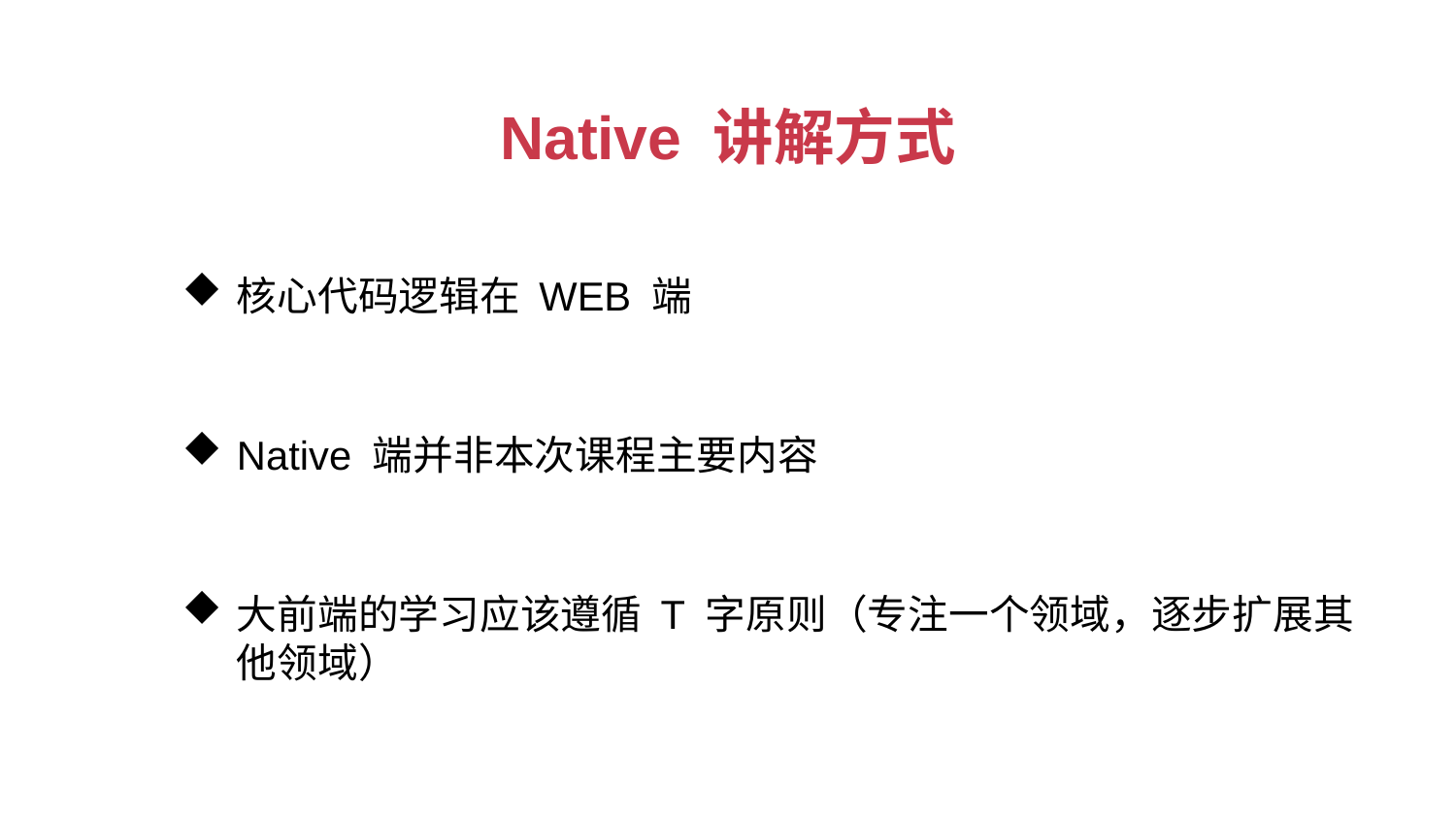

Native 讲解方式
核心代码逻辑在 WEB 端
Native 端并非本次课程主要内容
大前端的学习应该遵循 T 字原则（专注一个领域，逐步扩展其他领域）